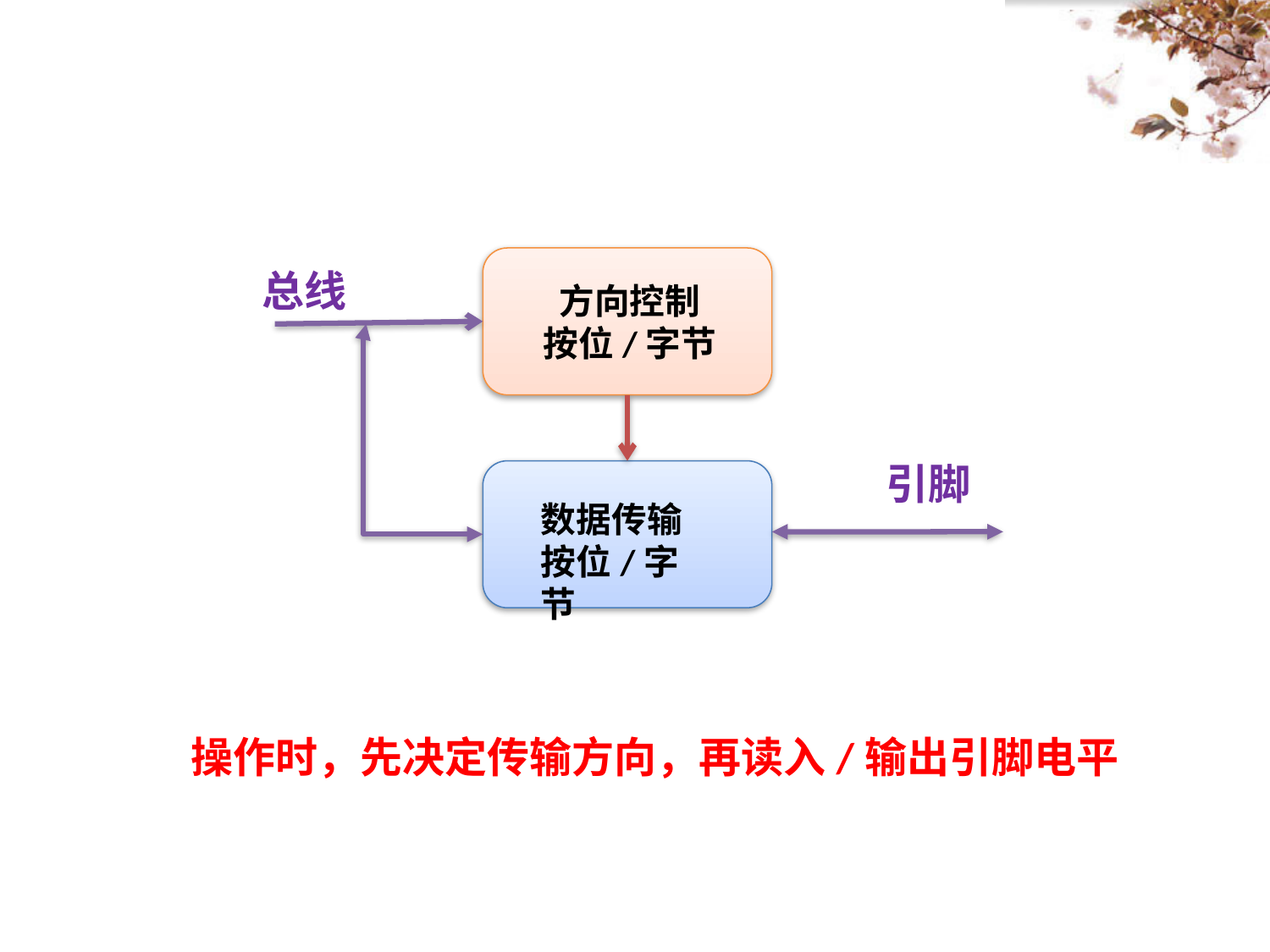

总线
方向控制
按位/字节
引脚

数据传输
按位/字节
操作时，先决定传输方向，再读入/输出引脚电平